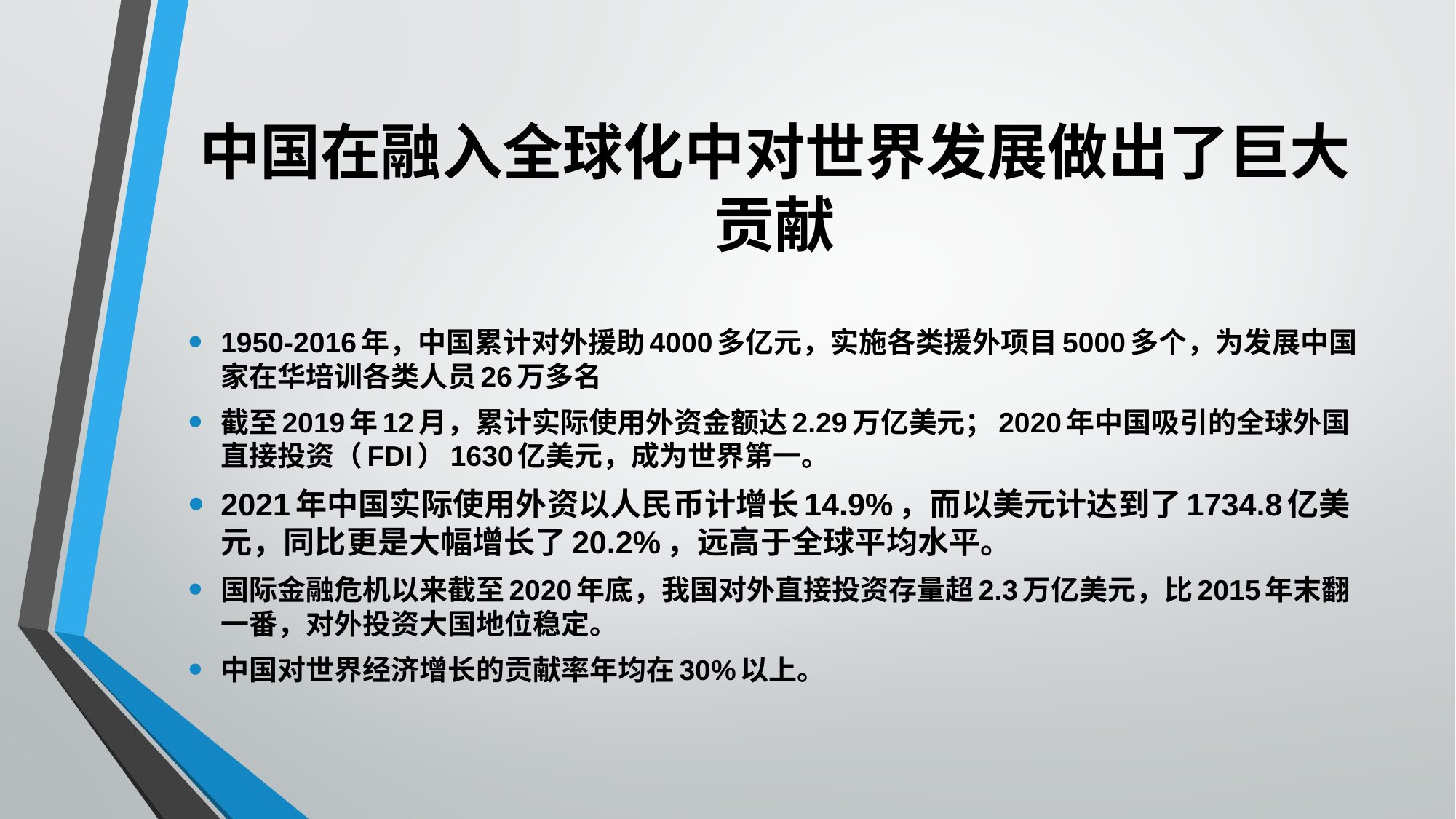

# 中国在融入全球化中对世界发展做出了巨大贡献
1950-2016年，中国累计对外援助4000多亿元，实施各类援外项目5000多个，为发展中国家在华培训各类人员26万多名
截至2019年12月，累计实际使用外资金额达2.29万亿美元；2020年中国吸引的全球外国直接投资（FDI）1630亿美元，成为世界第一。
2021年中国实际使用外资以人民币计增长14.9%，而以美元计达到了1734.8亿美元，同比更是大幅增长了20.2%，远高于全球平均水平。
国际金融危机以来截至2020年底，我国对外直接投资存量超2.3万亿美元，比2015年末翻一番，对外投资大国地位稳定。
中国对世界经济增长的贡献率年均在30%以上。